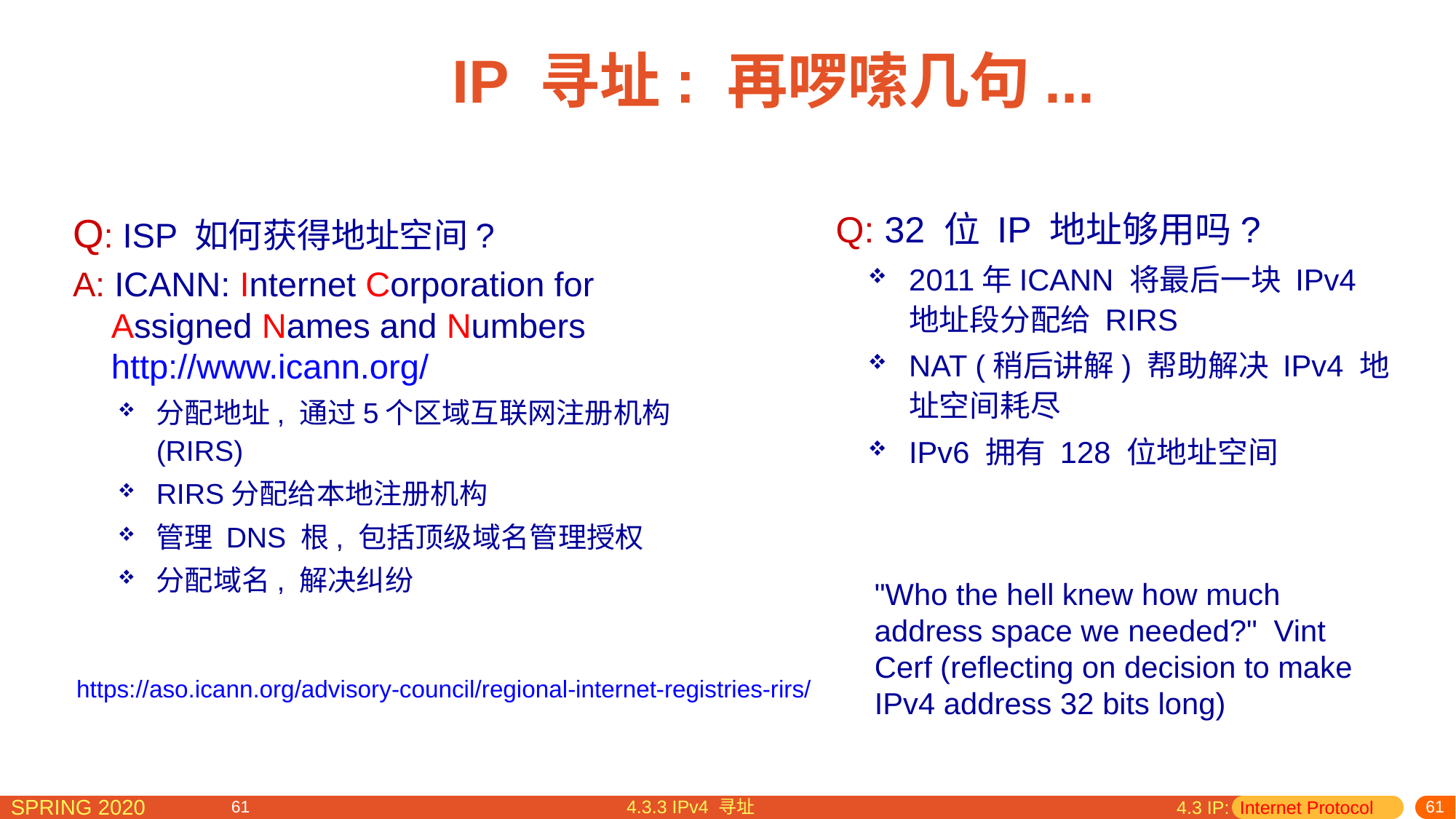

# IP 寻址: 再啰嗦几句...
Q: ISP 如何获得地址空间?
A: ICANN: Internet Corporation for Assigned Names and Numbers http://www.icann.org/
分配地址, 通过5个区域互联网注册机构(RIRS)
RIRS分配给本地注册机构
管理 DNS 根, 包括顶级域名管理授权
分配域名, 解决纠纷
Q: 32 位 IP 地址够用吗?
2011年ICANN 将最后一块 IPv4 地址段分配给 RIRS
NAT (稍后讲解) 帮助解决 IPv4 地址空间耗尽
IPv6 拥有 128 位地址空间
"Who the hell knew how much address space we needed?"  Vint Cerf (reflecting on decision to make IPv4 address 32 bits long)
https://aso.icann.org/advisory-council/regional-internet-registries-rirs/
4.3.3 IPv4 寻址
4.3 IP:  Internet Protocol